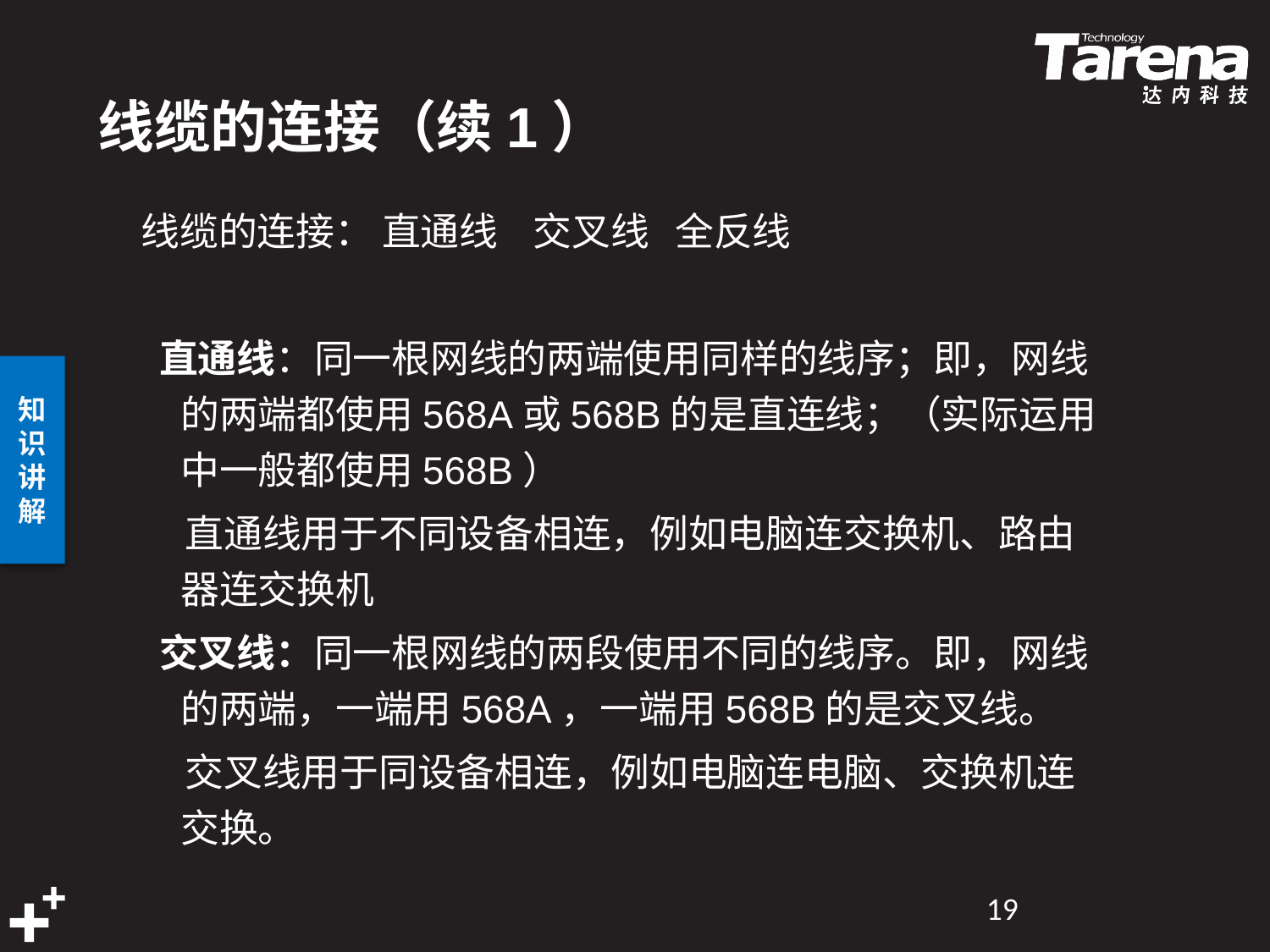

# 线缆的连接（续1）
线缆的连接： 直通线    交叉线   全反线

 直通线：同一根网线的两端使用同样的线序；即，网线的两端都使用568A或568B的是直连线；（实际运用中一般都使用568B）
    直通线用于不同设备相连，例如电脑连交换机、路由器连交换机
 交叉线：同一根网线的两段使用不同的线序。即，网线的两端，一端用568A，一端用568B的是交叉线。
    交叉线用于同设备相连，例如电脑连电脑、交换机连交换。
19